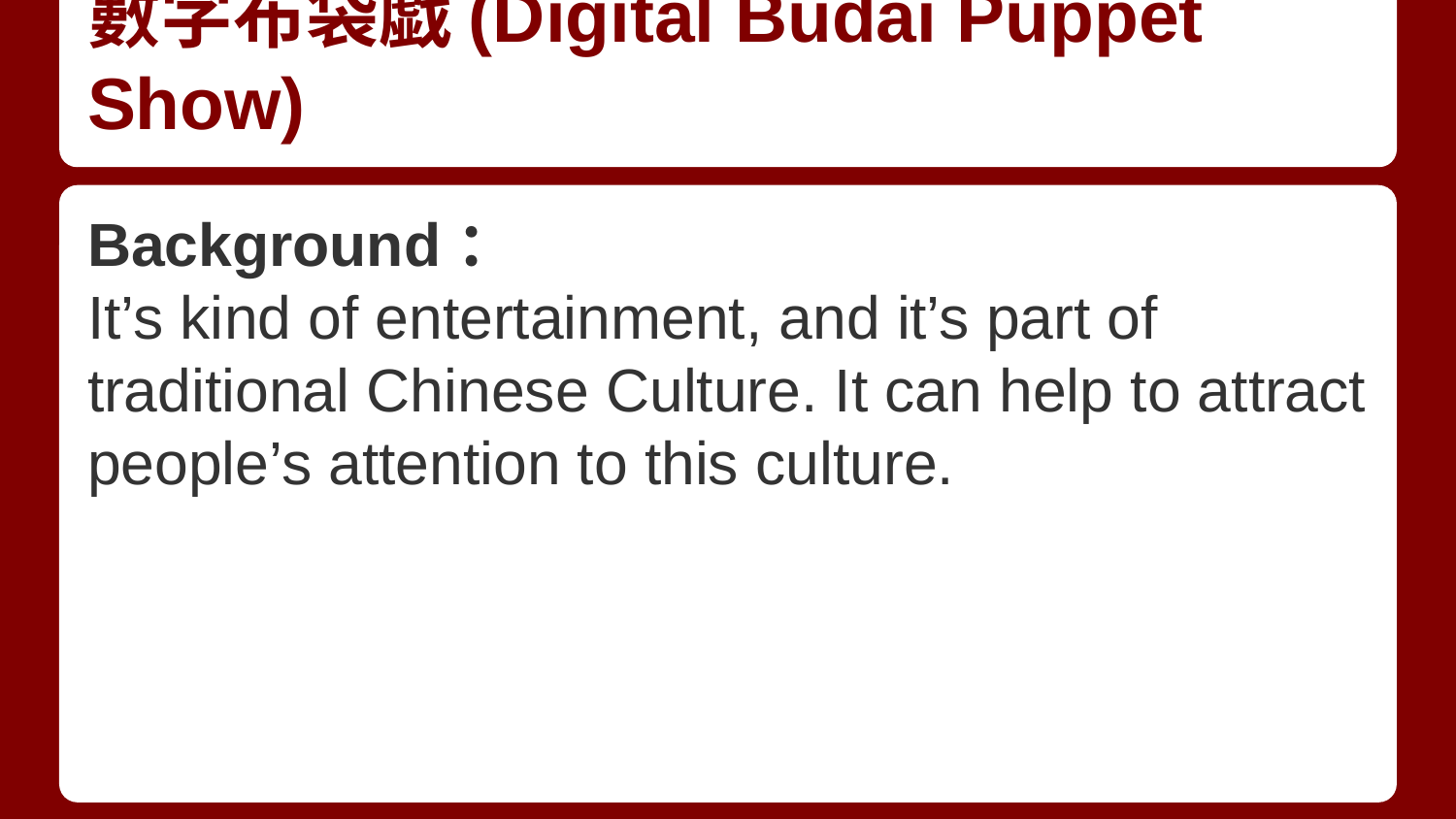

# 數字布袋戯(Digital Budai Puppet Show)
Background：
It’s kind of entertainment, and it’s part of traditional Chinese Culture. It can help to attract people’s attention to this culture.